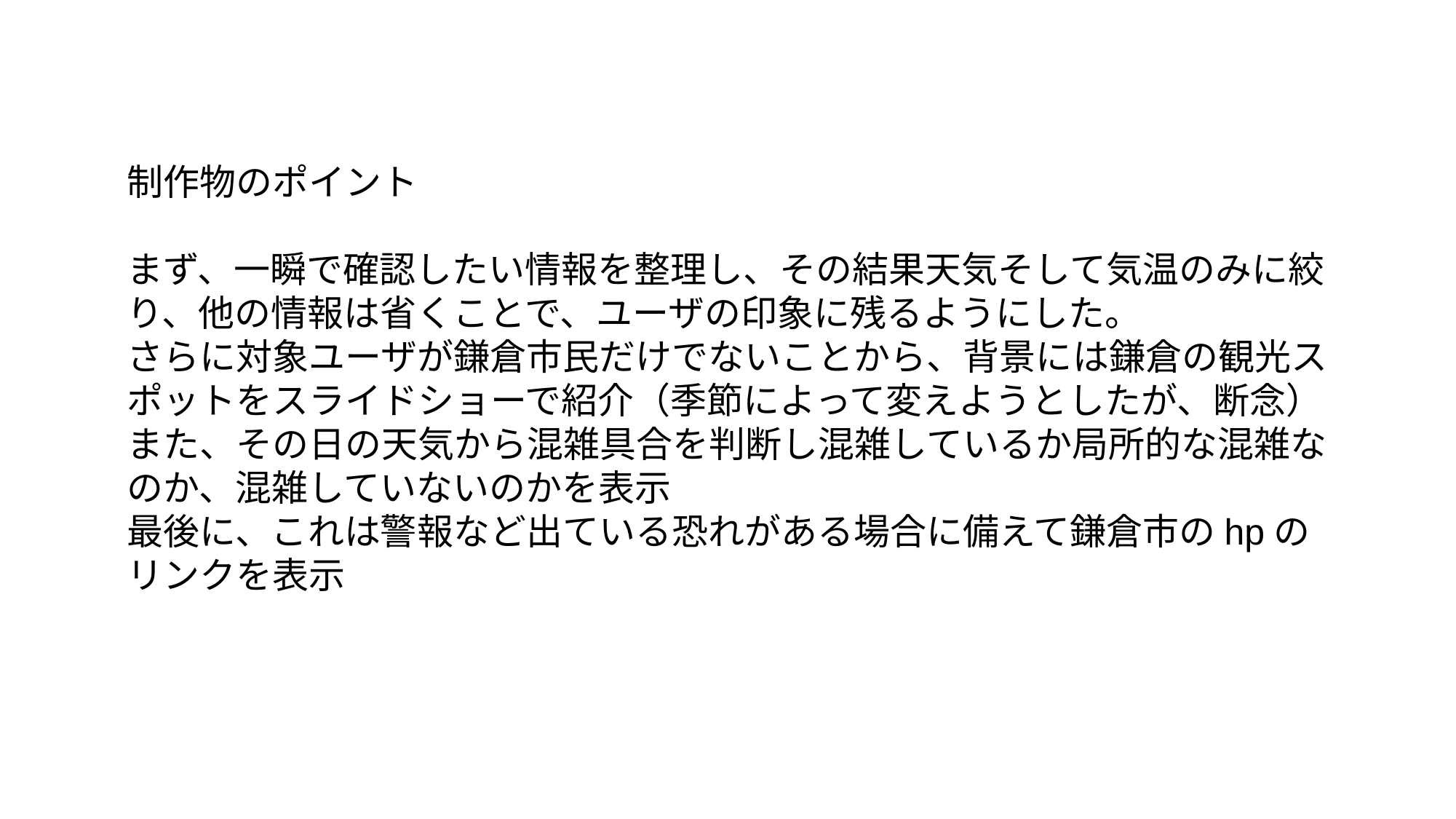

制作物のポイント

まず、一瞬で確認したい情報を整理し、その結果天気そして気温のみに絞り、他の情報は省くことで、ユーザの印象に残るようにした。
さらに対象ユーザが鎌倉市民だけでないことから、背景には鎌倉の観光スポットをスライドショーで紹介（季節によって変えようとしたが、断念）
また、その日の天気から混雑具合を判断し混雑しているか局所的な混雑なのか、混雑していないのかを表示
最後に、これは警報など出ている恐れがある場合に備えて鎌倉市のhpのリンクを表示